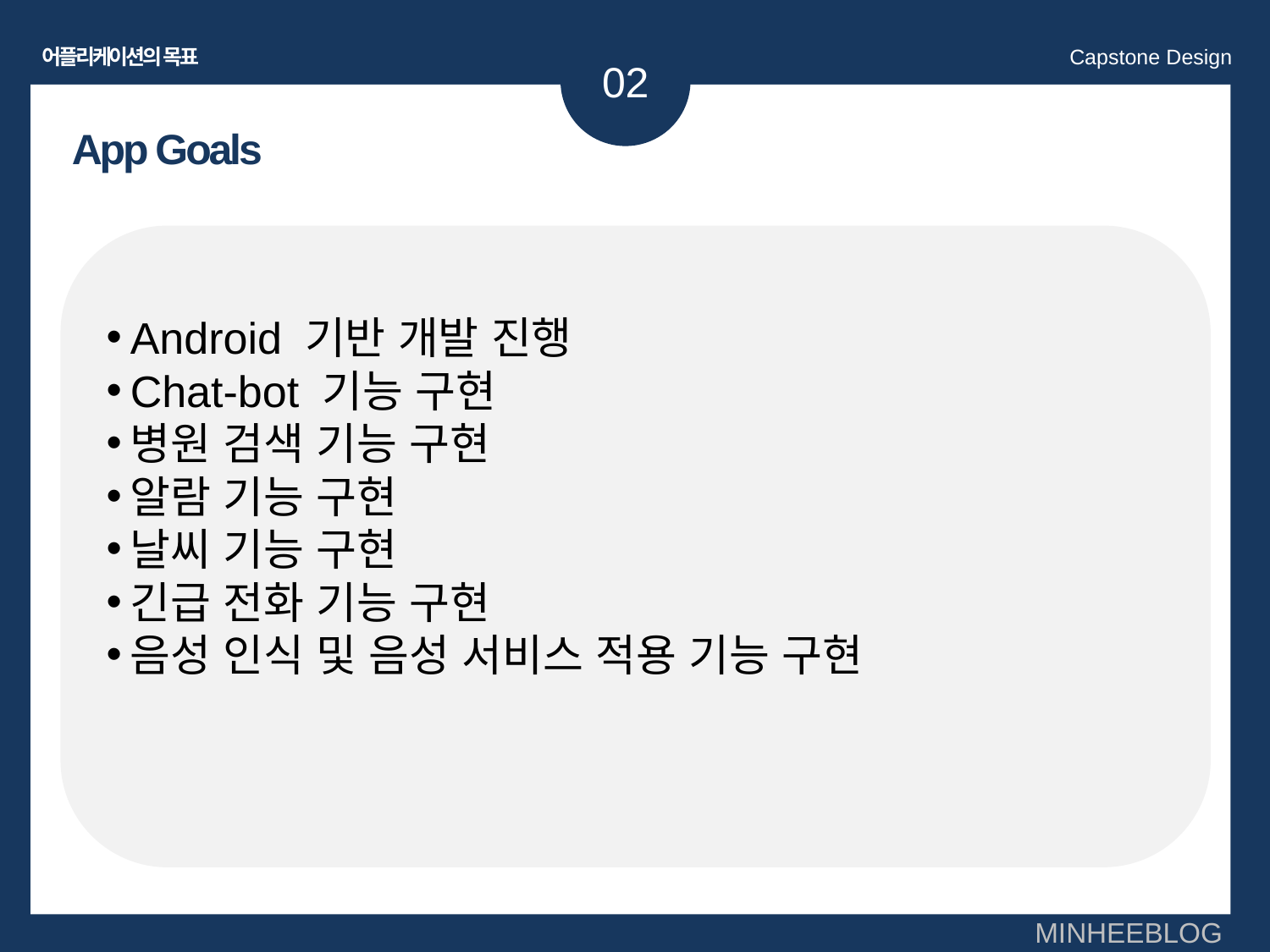

02
어플리케이션의 목표
Capstone Design

App Goals

Android 기반 개발 진행
Chat-bot 기능 구현
병원 검색 기능 구현
알람 기능 구현
날씨 기능 구현
긴급 전화 기능 구현
음성 인식 및 음성 서비스 적용 기능 구현
MINHEEBLOG